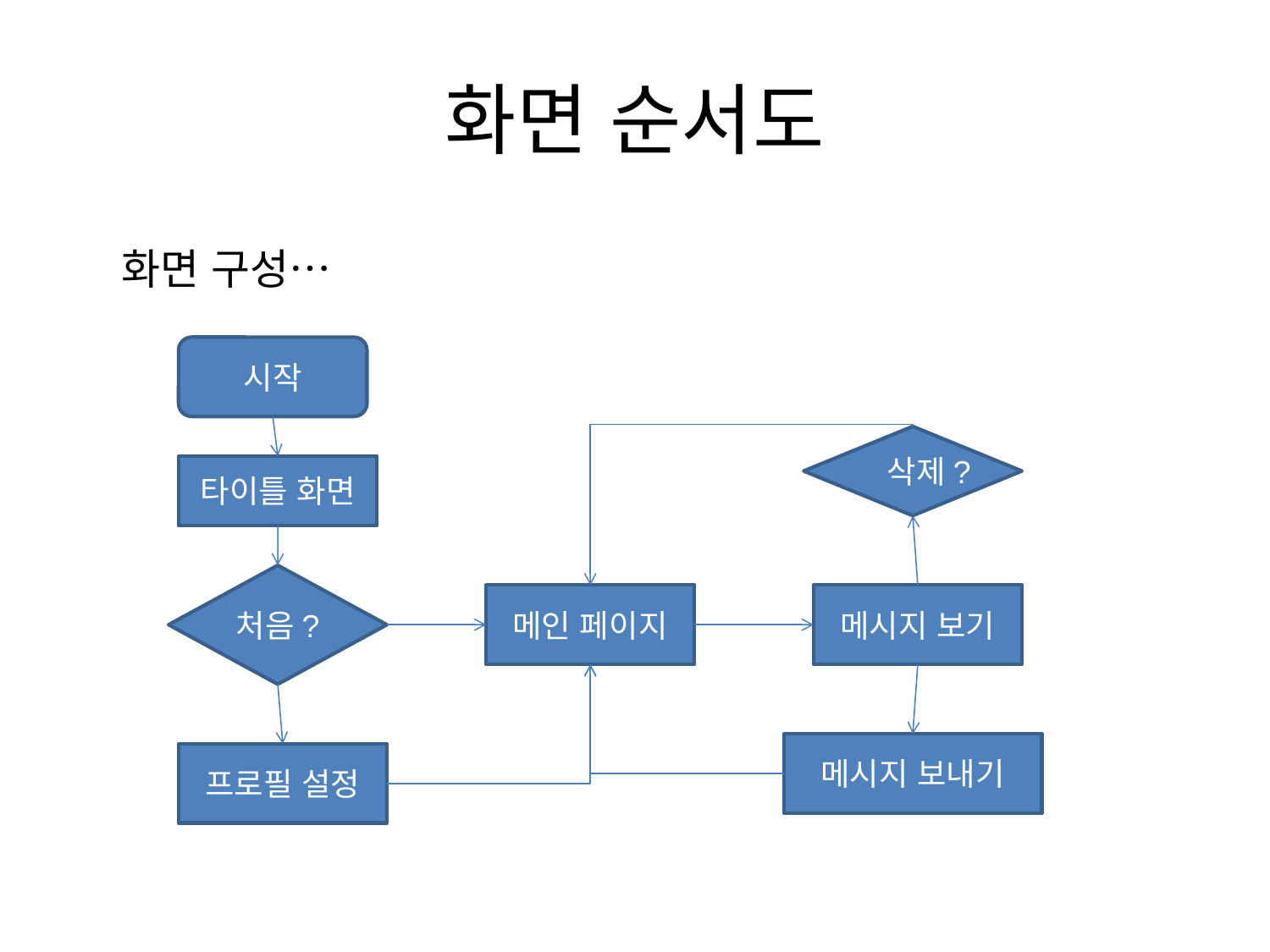

# 화면 순서도
  화면 구성…
시작
 삭제?
타이틀 화면
처음?
메인 페이지
메시지 보기
메시지 보내기
프로필 설정